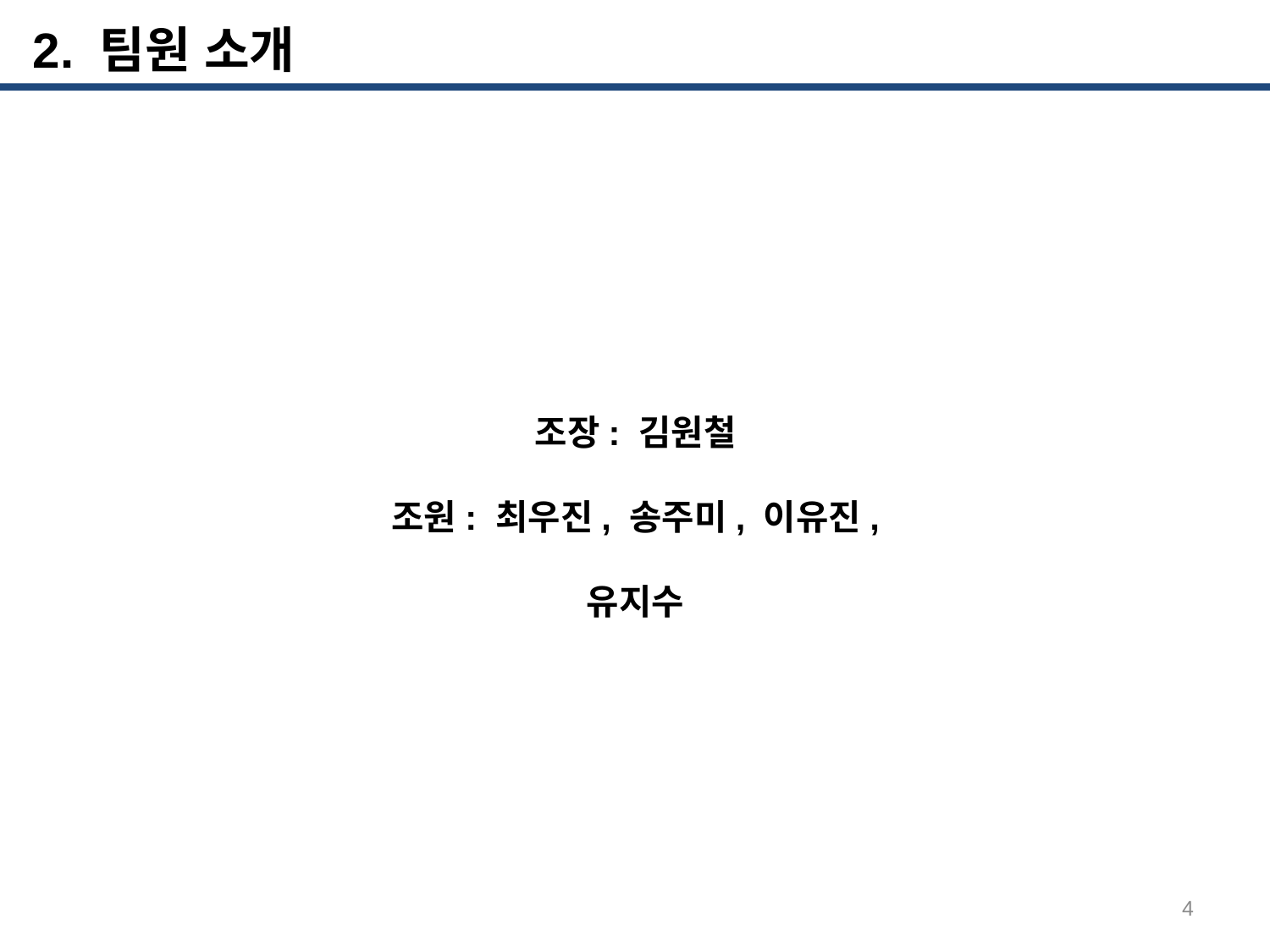

2. 팀원 소개

조장: 김원철
조원: 최우진, 송주미, 이유진, 유지수
4